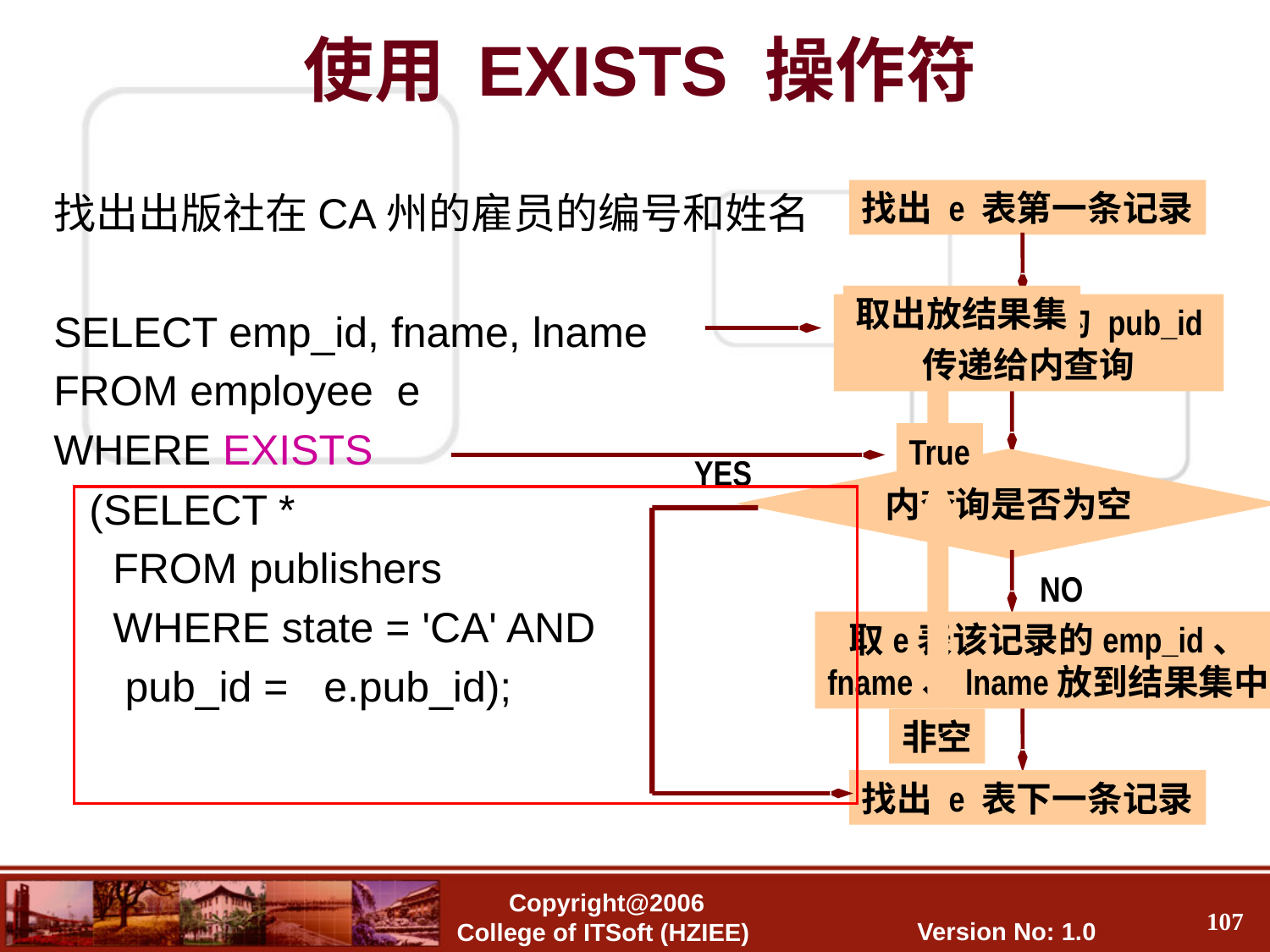

使用 EXISTS 操作符
找出出版社在CA州的雇员的编号和姓名

SELECT emp_id, fname, lname
FROM employee  e
WHERE EXISTS
   (SELECT *
     FROM publishers
     WHERE state = 'CA' AND
	  pub_id =   e.pub_id);
找出 e 表第一条记录

将e表该记录的 pub_id
传递给内查询

YES
内查询是否为空

NO
取e表该记录的emp_id、
fname、lname放到结果集中

找出 e 表下一条记录

取出放结果集

True

非空